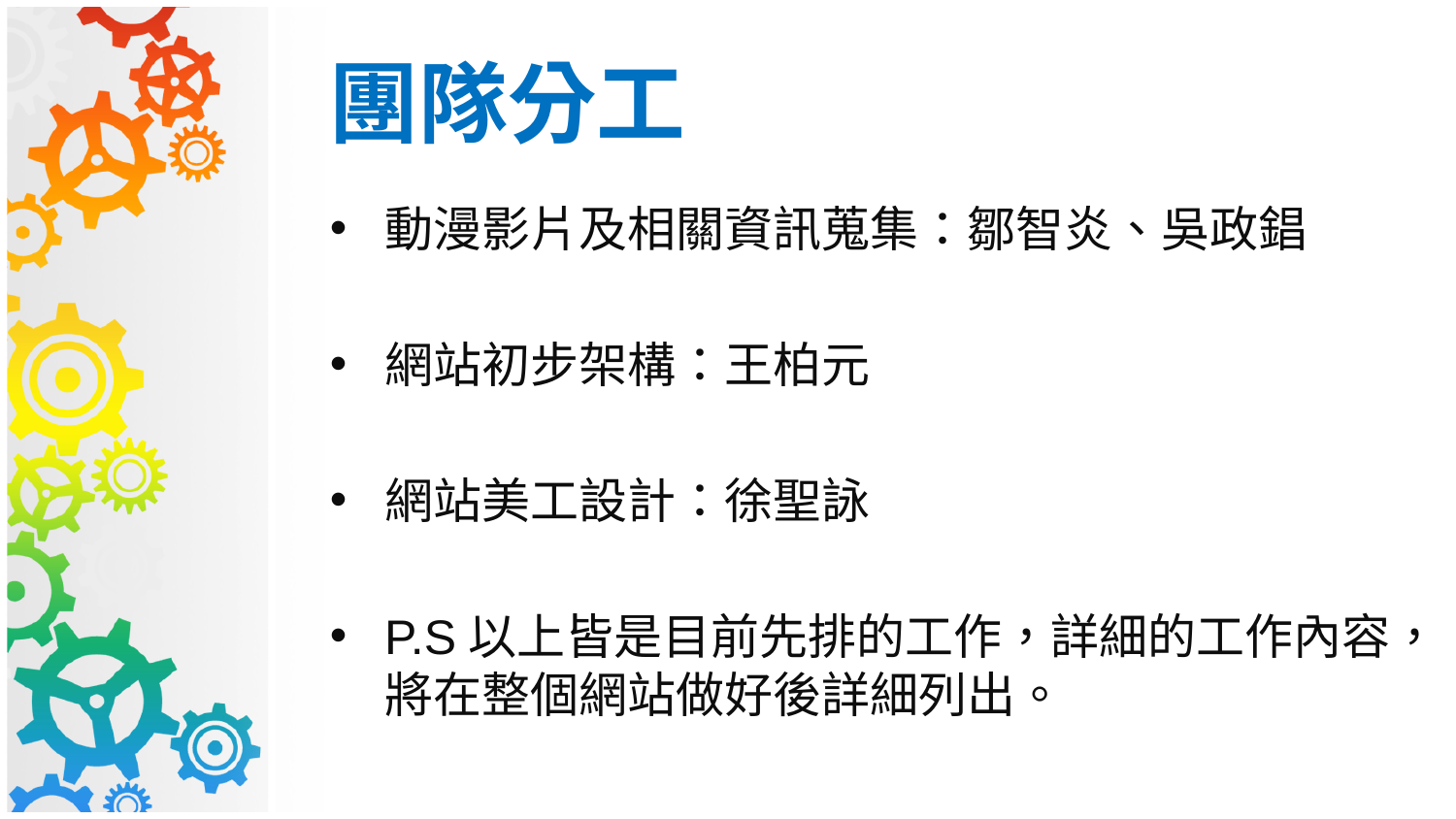

# 團隊分工
動漫影片及相關資訊蒐集：鄒智炎、吳政錩

網站初步架構：王柏元

網站美工設計：徐聖詠

P.S以上皆是目前先排的工作，詳細的工作內容，將在整個網站做好後詳細列出。